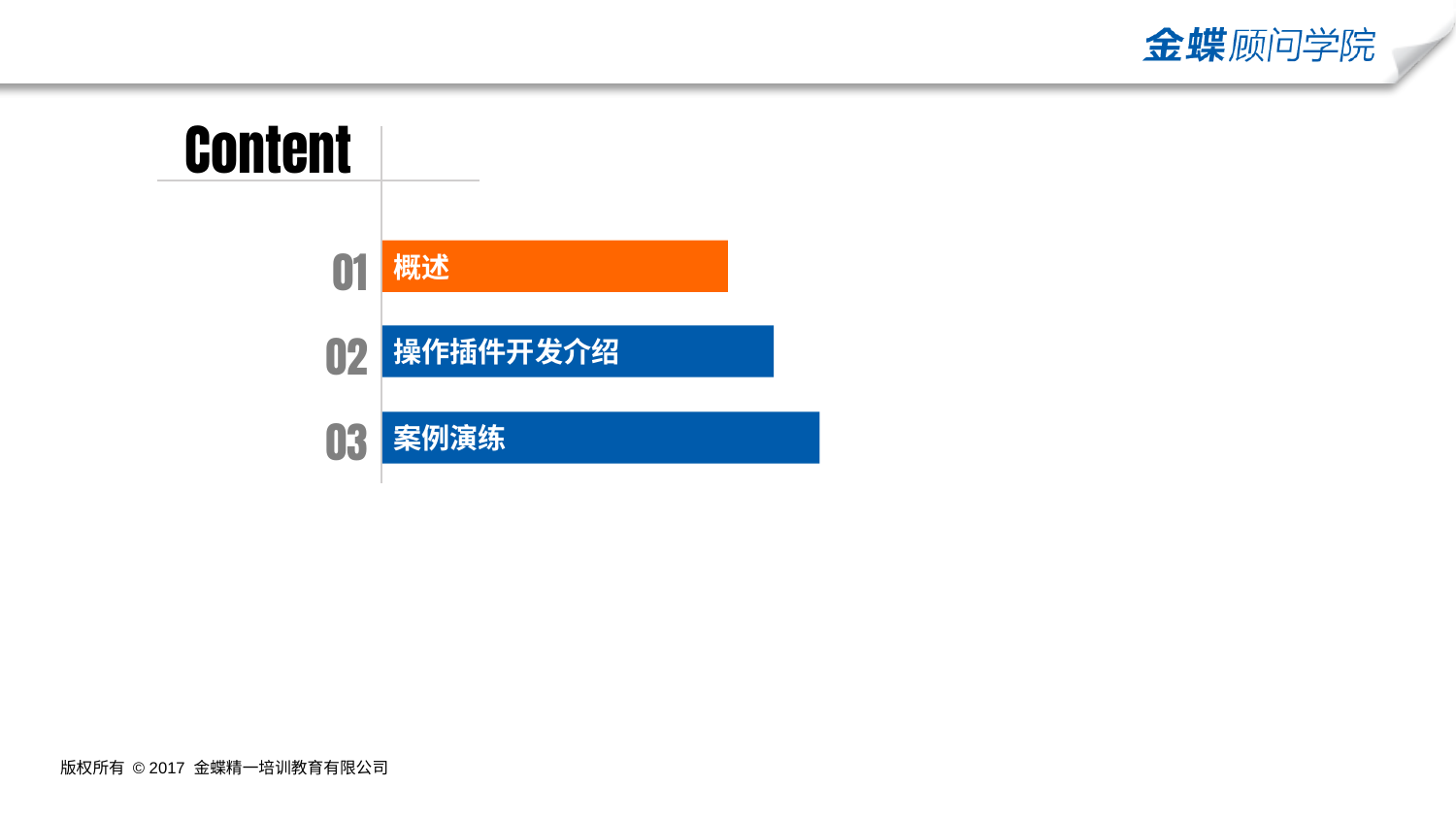

Content
01
概述
02
操作插件开发介绍
03
案例演练